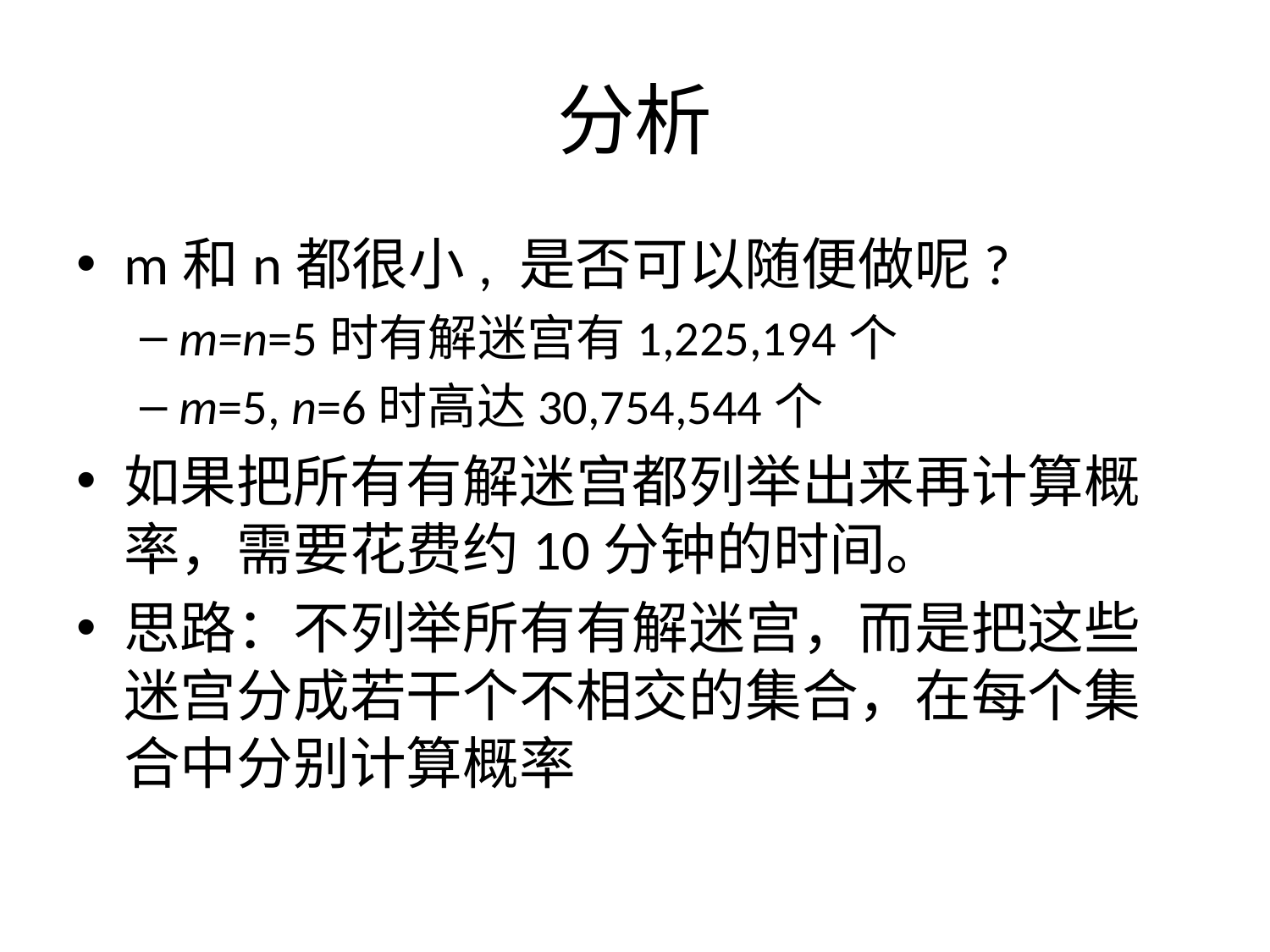

# 分析
m和n都很小, 是否可以随便做呢?
m=n=5时有解迷宫有1,225,194个
m=5, n=6时高达30,754,544个
如果把所有有解迷宫都列举出来再计算概率，需要花费约10分钟的时间。
思路：不列举所有有解迷宫，而是把这些迷宫分成若干个不相交的集合，在每个集合中分别计算概率